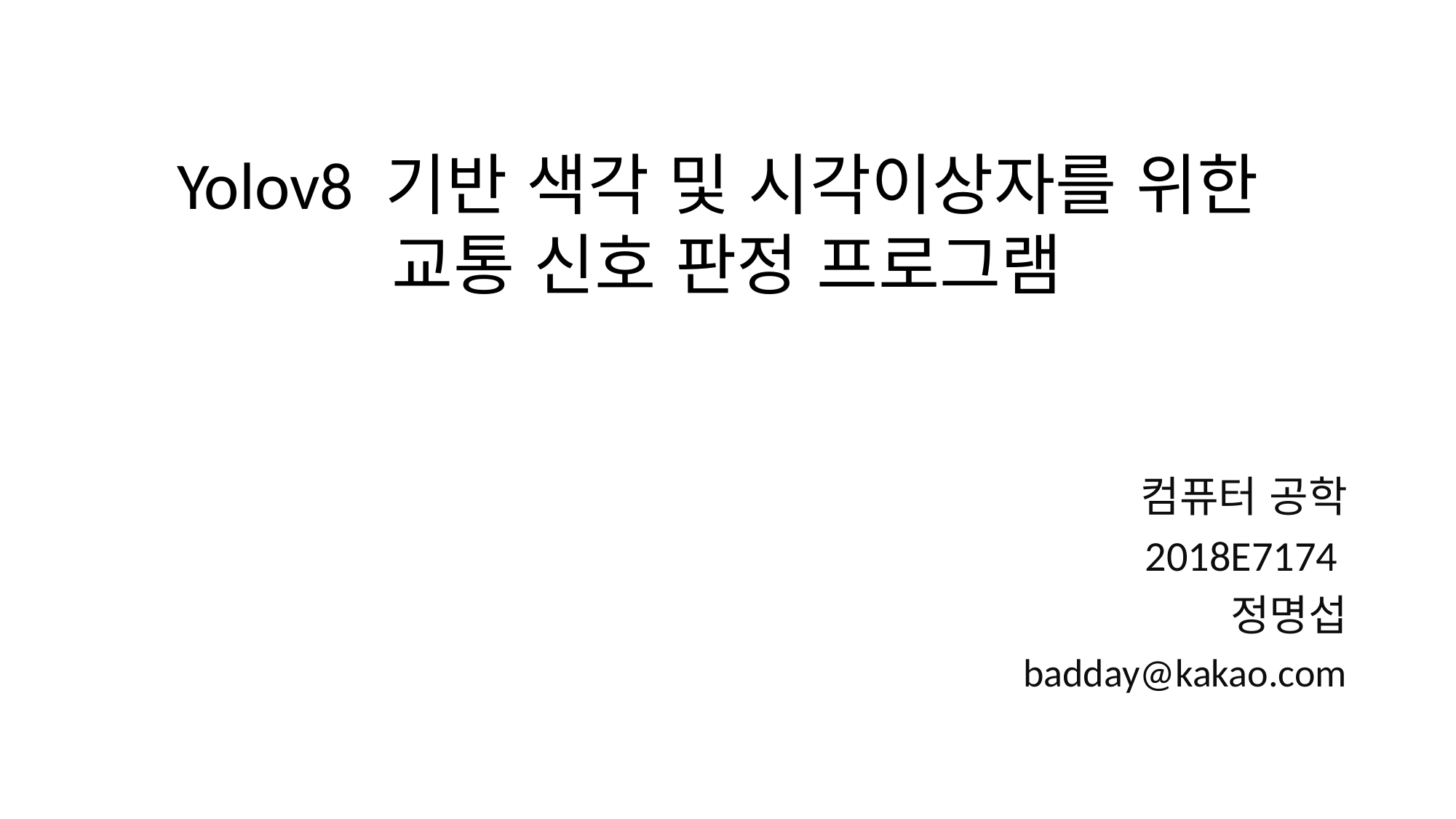

# Yolov8 기반 색각 및 시각이상자를 위한 교통 신호 판정 프로그램
컴퓨터 공학
2018E7174
정명섭
badday@kakao.com